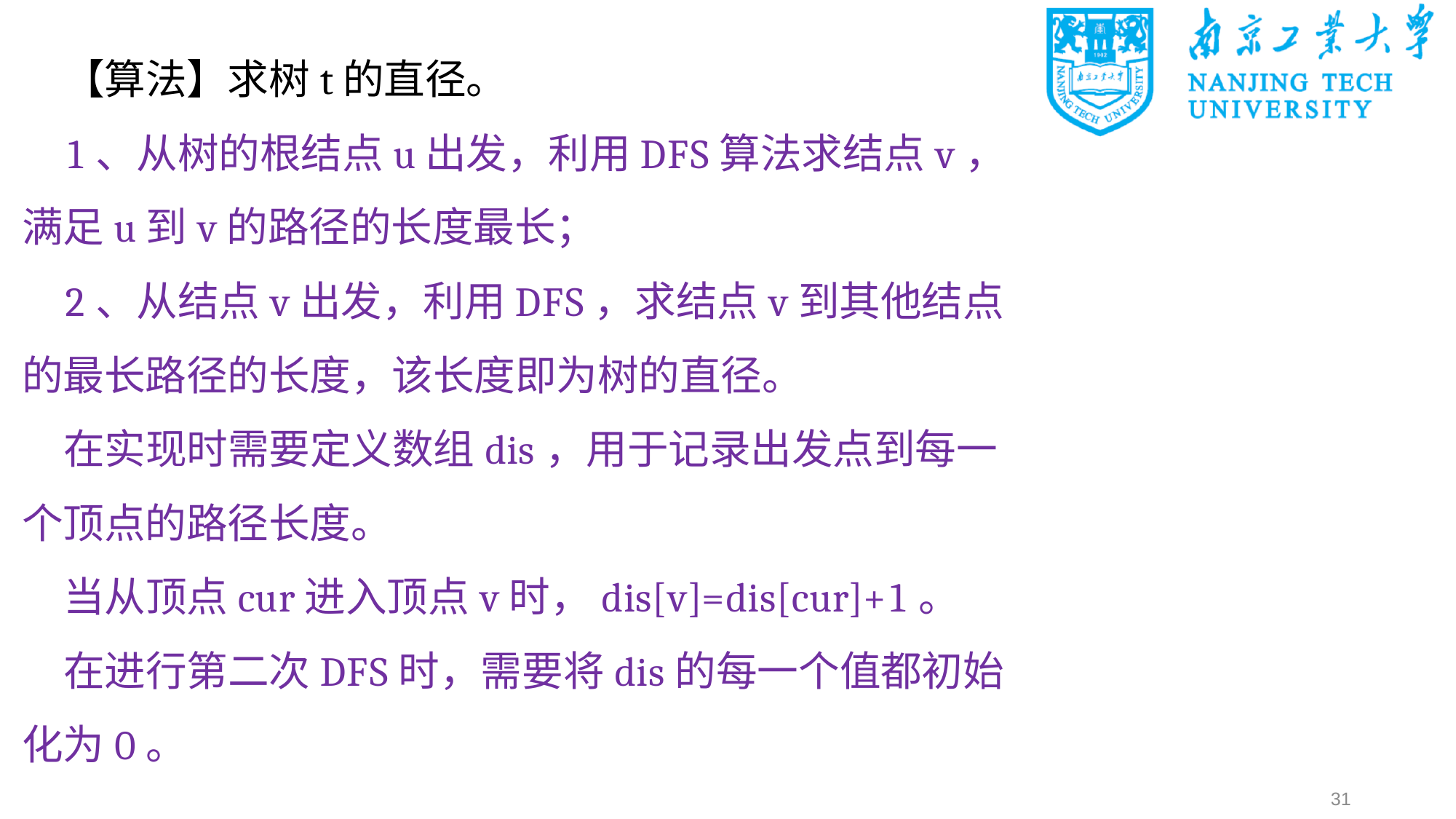

【算法】求树t的直径。
1、从树的根结点u出发，利用DFS算法求结点v，满足u到v的路径的长度最长；
2、从结点v出发，利用DFS，求结点v到其他结点的最长路径的长度，该长度即为树的直径。
在实现时需要定义数组dis，用于记录出发点到每一个顶点的路径长度。
当从顶点cur进入顶点v时，dis[v]=dis[cur]+1。
在进行第二次DFS时，需要将dis的每一个值都初始化为0。
31